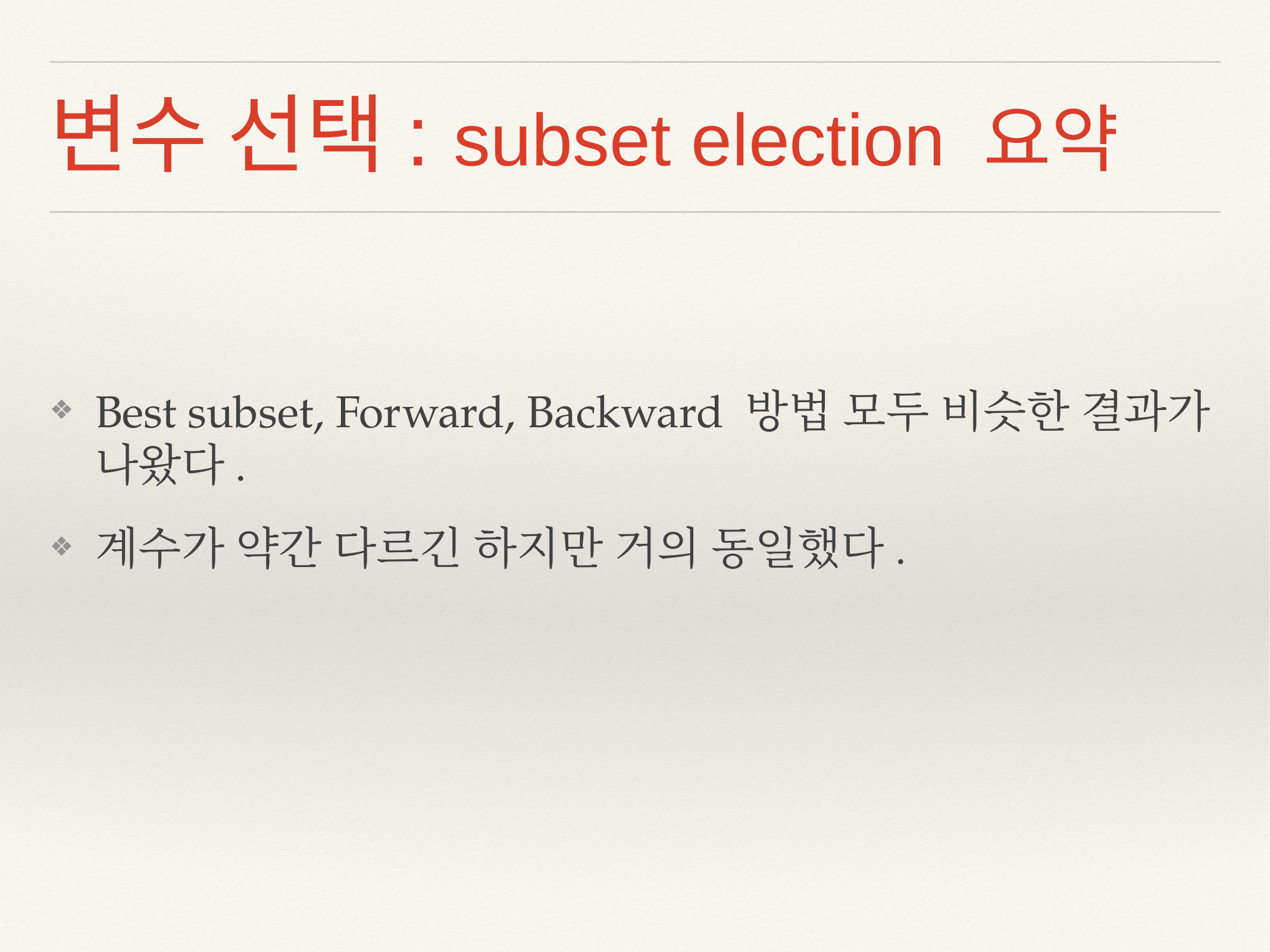

# 변수 선택: subset election 요약
Best subset, Forward, Backward 방법 모두 비슷한 결과가 나왔다.
계수가 약간 다르긴 하지만 거의 동일했다.